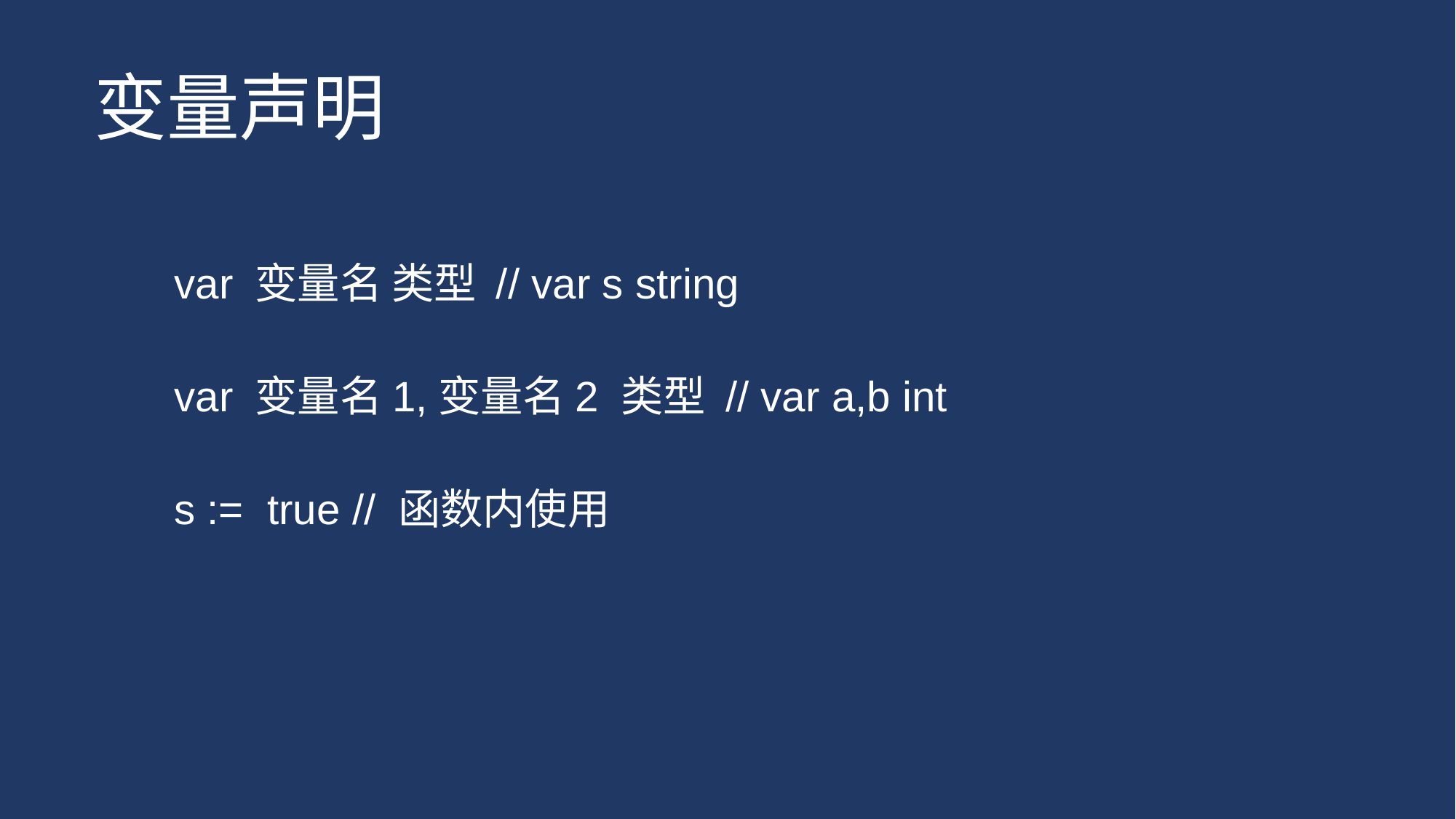

变量声明
var 变量名 类型 // var s string
var 变量名1,变量名2 类型 // var a,b int
s :=  true // 函数内使用